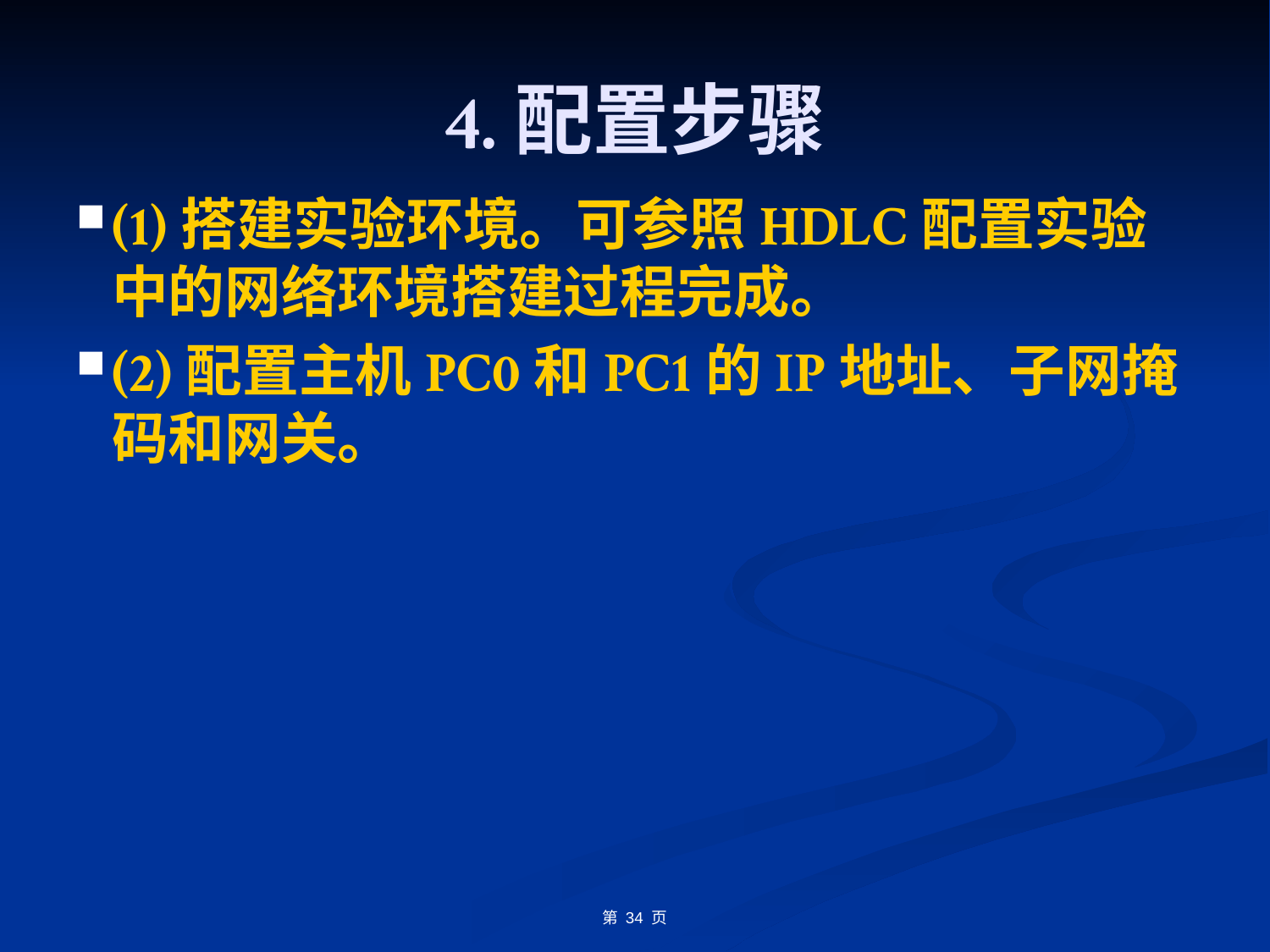

# 4.配置步骤
(1)搭建实验环境。可参照HDLC配置实验中的网络环境搭建过程完成。
(2)配置主机PC0和PC1的IP地址、子网掩码和网关。

第 34 页